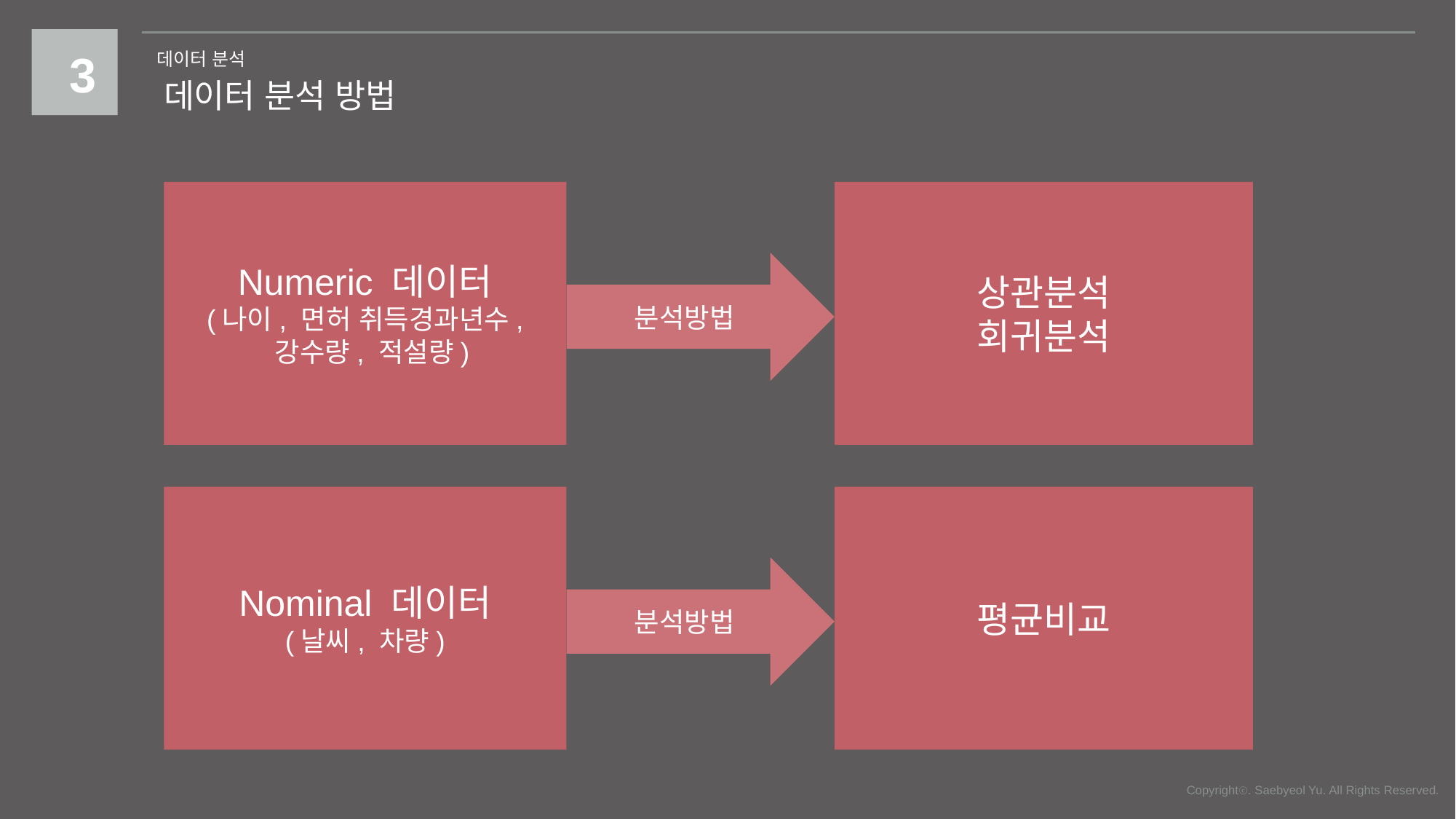

3
데이터 분석
데이터 분석 방법
Numeric 데이터
(나이, 면허 취득경과년수,
 강수량, 적설량)
상관분석
회귀분석
분석방법
Nominal 데이터
(날씨, 차량)
평균비교
분석방법